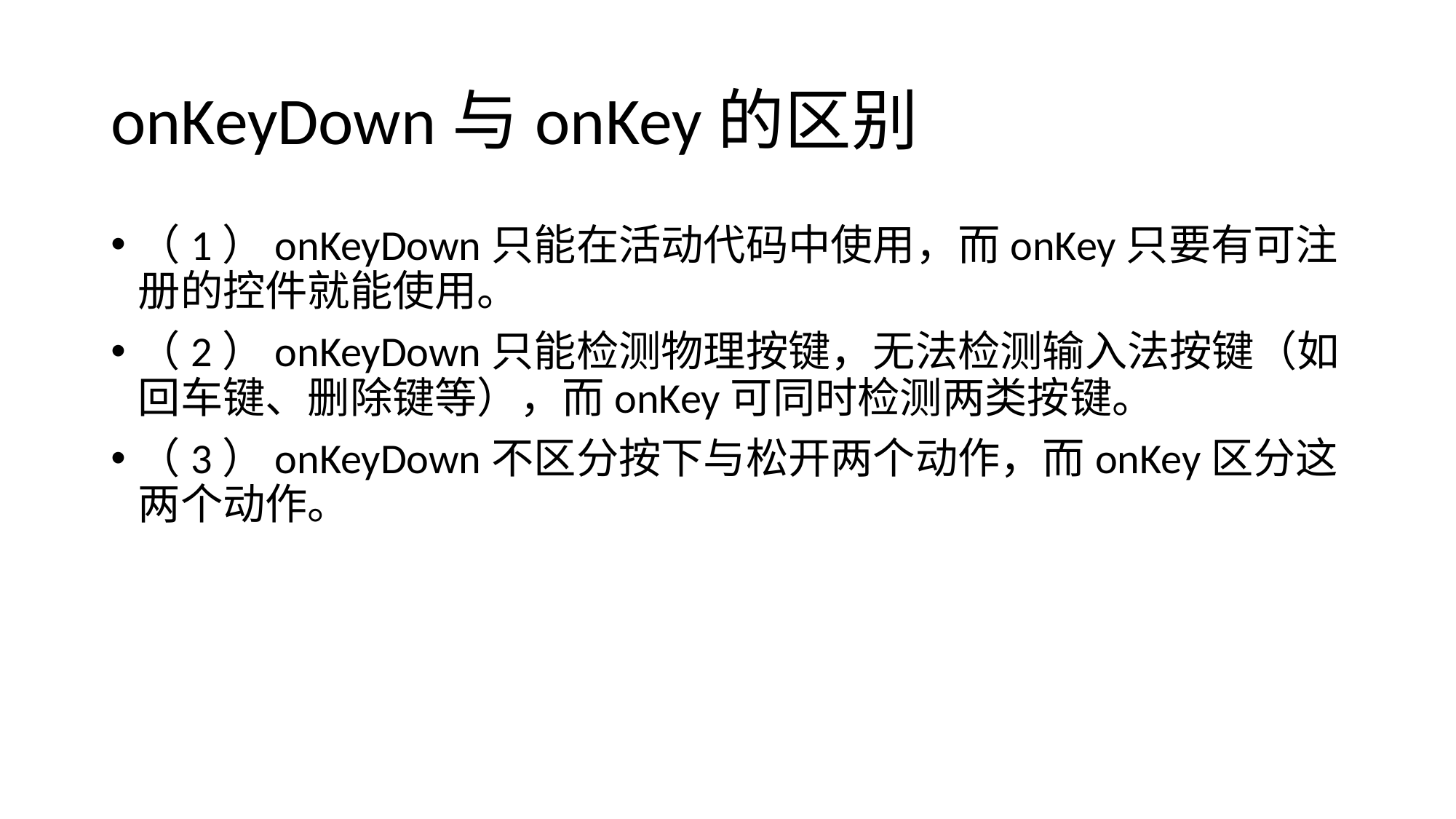

# onKeyDown与onKey的区别
（1）onKeyDown只能在活动代码中使用，而onKey只要有可注册的控件就能使用。
（2）onKeyDown只能检测物理按键，无法检测输入法按键（如回车键、删除键等），而onKey可同时检测两类按键。
（3）onKeyDown不区分按下与松开两个动作，而onKey区分这两个动作。